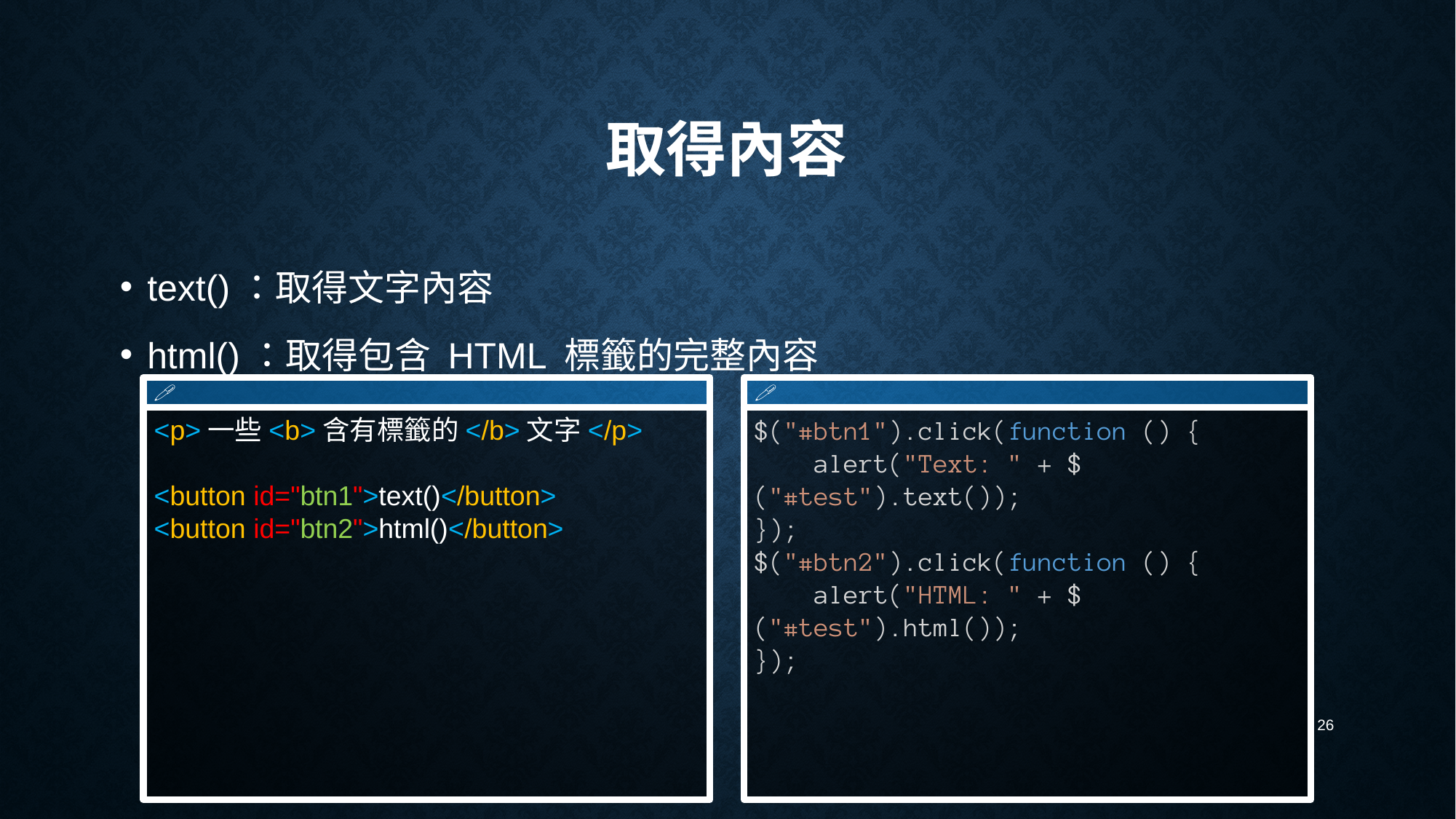

# 取得內容
text()：取得文字內容
html()：取得包含 HTML 標籤的完整內容
🖊
<p>一些<b>含有標籤的</b>文字</p>
<button id="btn1">text()</button>
<button id="btn2">html()</button>

🖊
$("#btn1").click(function () {
    alert("Text: " + $("#test").text());
});
$("#btn2").click(function () {
    alert("HTML: " + $("#test").html());
});
26